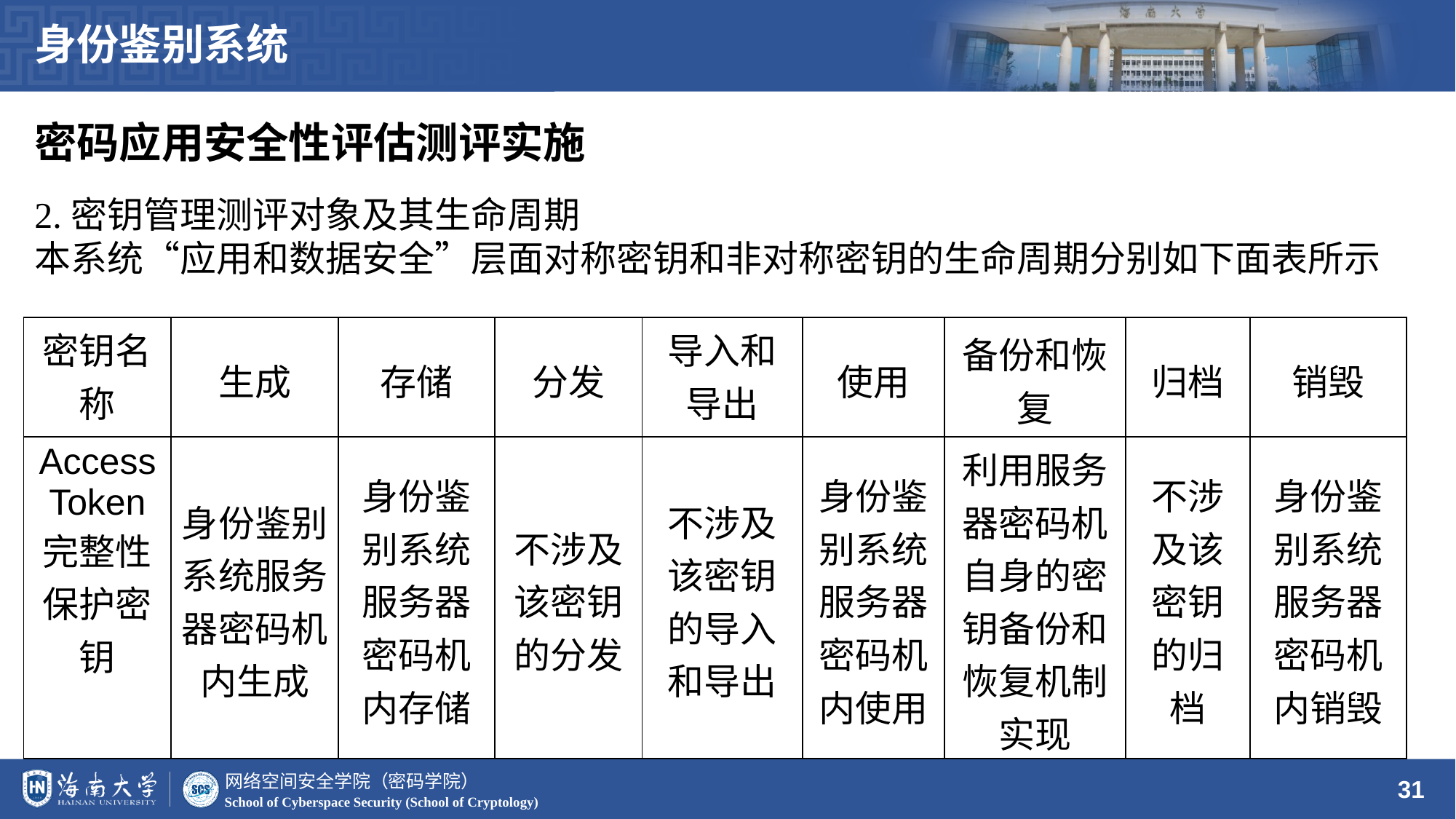

身份鉴别系统

密码应用安全性评估测评实施
2.密钥管理测评对象及其生命周期
本系统“应用和数据安全”层面对称密钥和非对称密钥的生命周期分别如下面表所示
| 密钥名称 | 生成 | 存储 | 分发 | 导入和导出 | 使用 | 备份和恢复 | 归档 | 销毁 |
| --- | --- | --- | --- | --- | --- | --- | --- | --- |
| Access Token 完整性保护密钥 | 身份鉴别系统服务器密码机内生成 | 身份鉴别系统服务器密码机内存储 | 不涉及该密钥的分发 | 不涉及该密钥的导入和导出 | 身份鉴别系统服务器密码机内使用 | 利用服务器密码机自身的密钥备份和恢复机制实现 | 不涉及该密钥的归档 | 身份鉴别系统服务器密码机内销毁 |
31